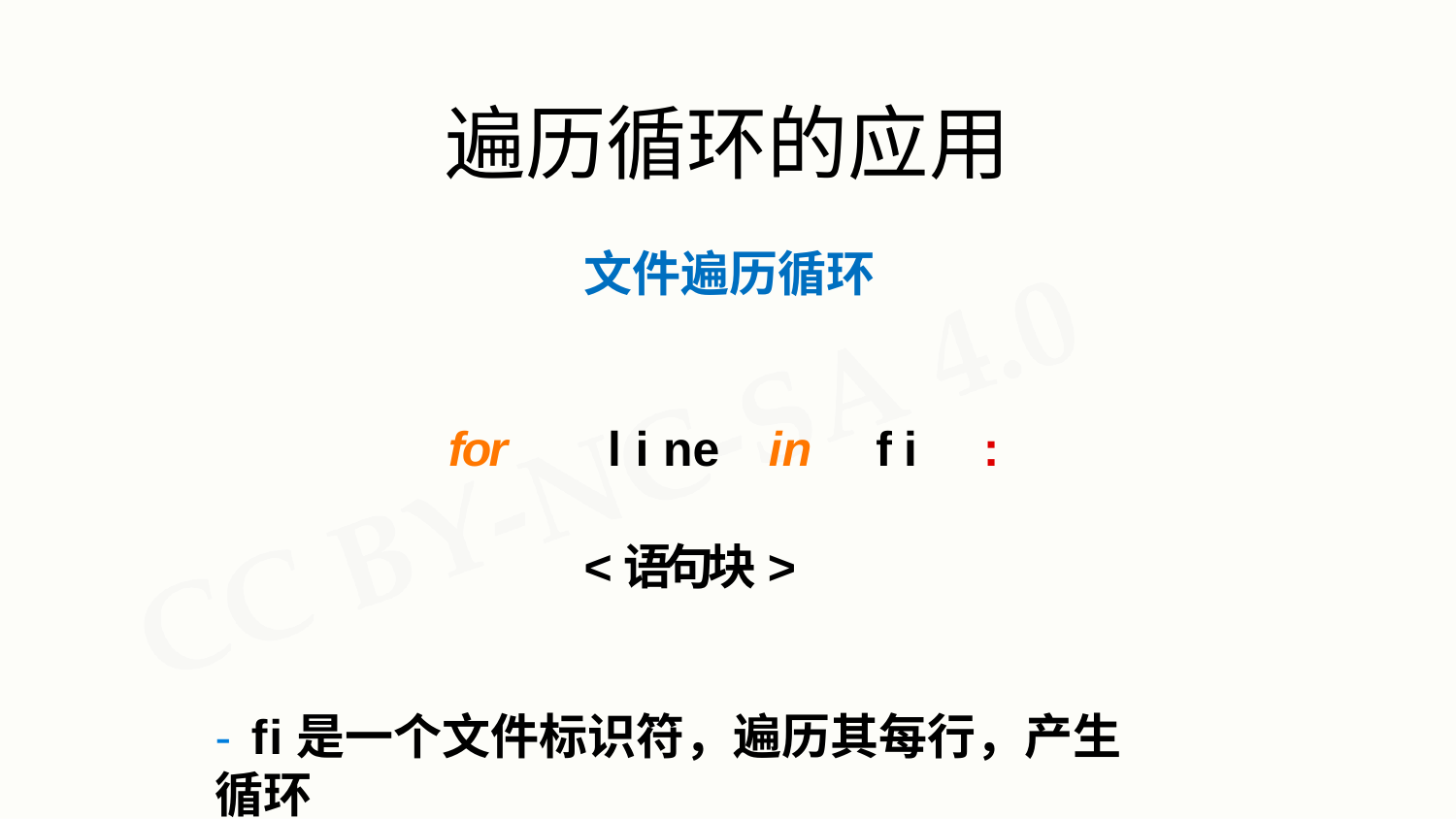

# 遍历循环的应用
文件遍历循环

for	line	in	fi	:

<语句块>

- fi是一个文件标识符，遍历其每行，产生循环